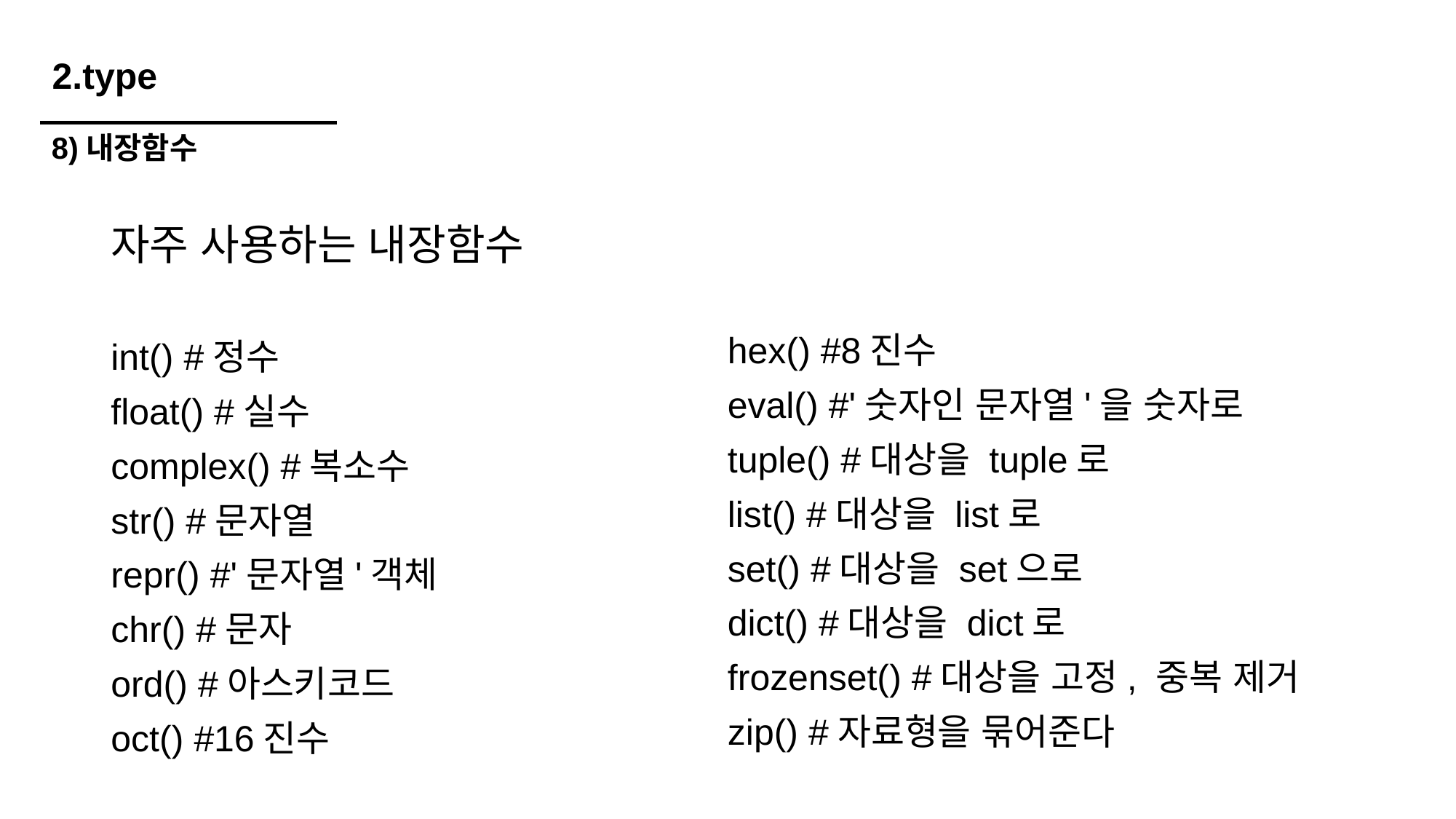

# 2.type
8)내장함수
자주 사용하는 내장함수

int() #정수
float() #실수
complex() #복소수
str() #문자열
repr() #'문자열'객체
chr() #문자
ord() #아스키코드
oct() #16진수

hex() #8진수
eval() #'숫자인 문자열'을 숫자로
tuple() #대상을 tuple로
list() #대상을 list로
set() #대상을 set으로
dict() #대상을 dict로
frozenset() #대상을 고정, 중복 제거
zip() #자료형을 묶어준다